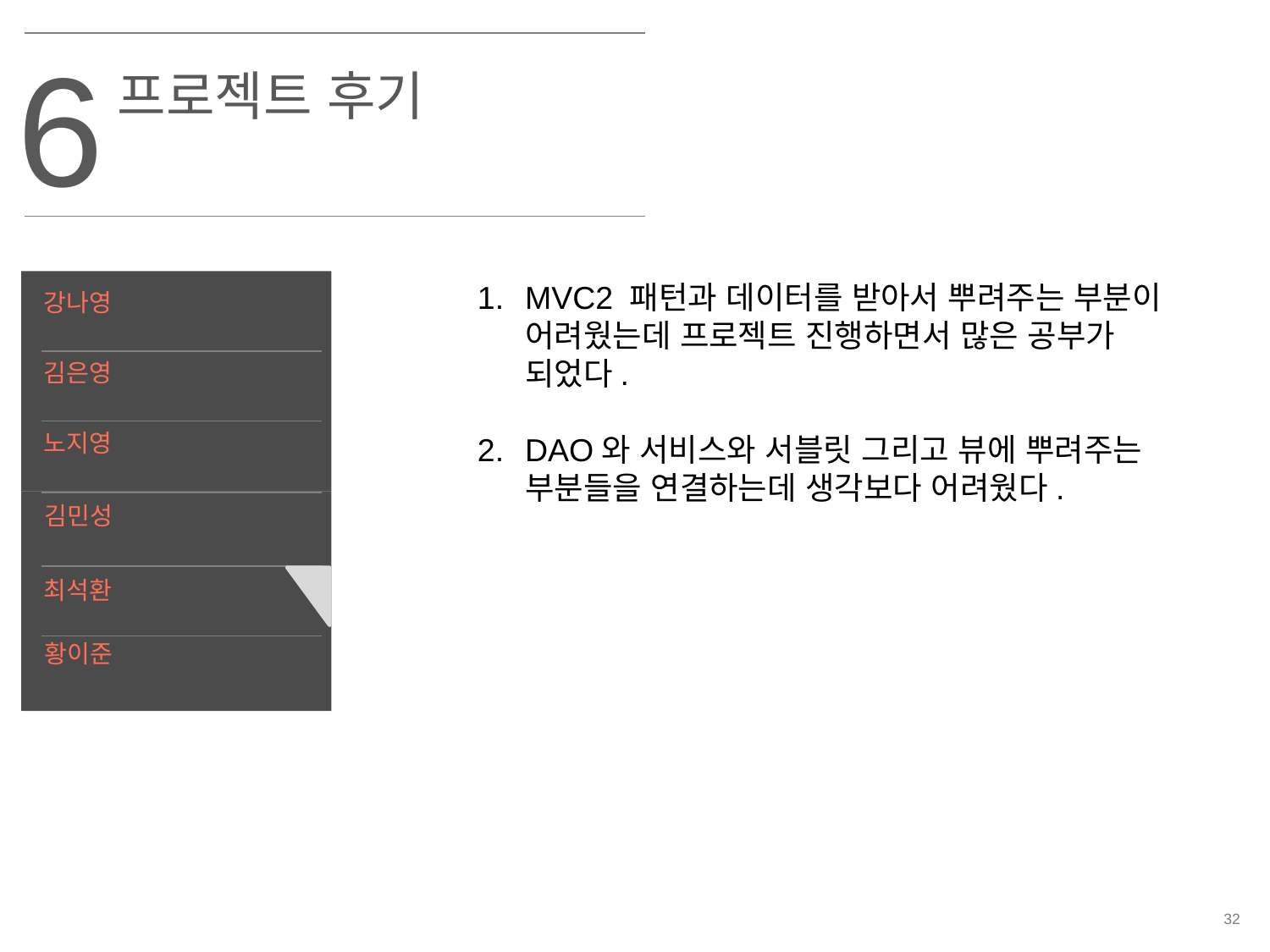

6
프로젝트 후기

강나영
김은영
노지영

김민성

최석환
황이준
MVC2 패턴과 데이터를 받아서 뿌려주는 부분이 어려웠는데 프로젝트 진행하면서 많은 공부가 되었다.

DAO와 서비스와 서블릿 그리고 뷰에 뿌려주는 부분들을 연결하는데 생각보다 어려웠다.